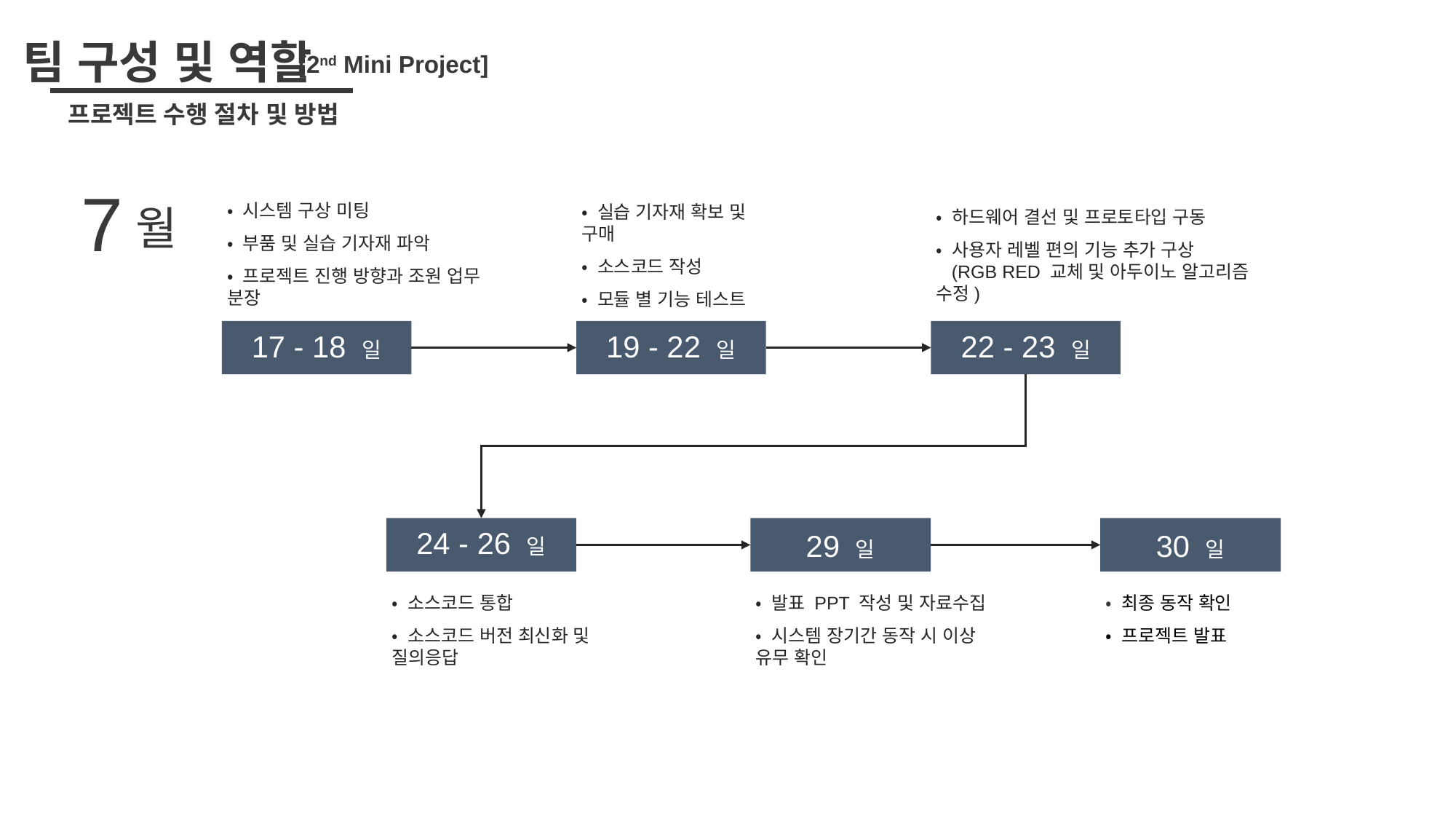

팀 구성 및 역할
[2nd Mini Project]
프로젝트 수행 절차 및 방법
7
월
• 시스템 구상 미팅

• 부품 및 실습 기자재 파악

• 프로젝트 진행 방향과 조원 업무 분장
• 실습 기자재 확보 및 구매

• 소스코드 작성

• 모듈 별 기능 테스트
• 하드웨어 결선 및 프로토타입 구동

• 사용자 레벨 편의 기능 추가 구상
   (RGB RED 교체 및 아두이노 알고리즘 수정)
17 - 18 일
19 - 22 일
22 - 23 일
24 - 26 일
29 일
30 일
• 소스코드 통합

• 소스코드 버전 최신화 및 질의응답
• 발표 PPT 작성 및 자료수집

• 시스템 장기간 동작 시 이상 유무 확인
• 최종 동작 확인

• 프로젝트 발표